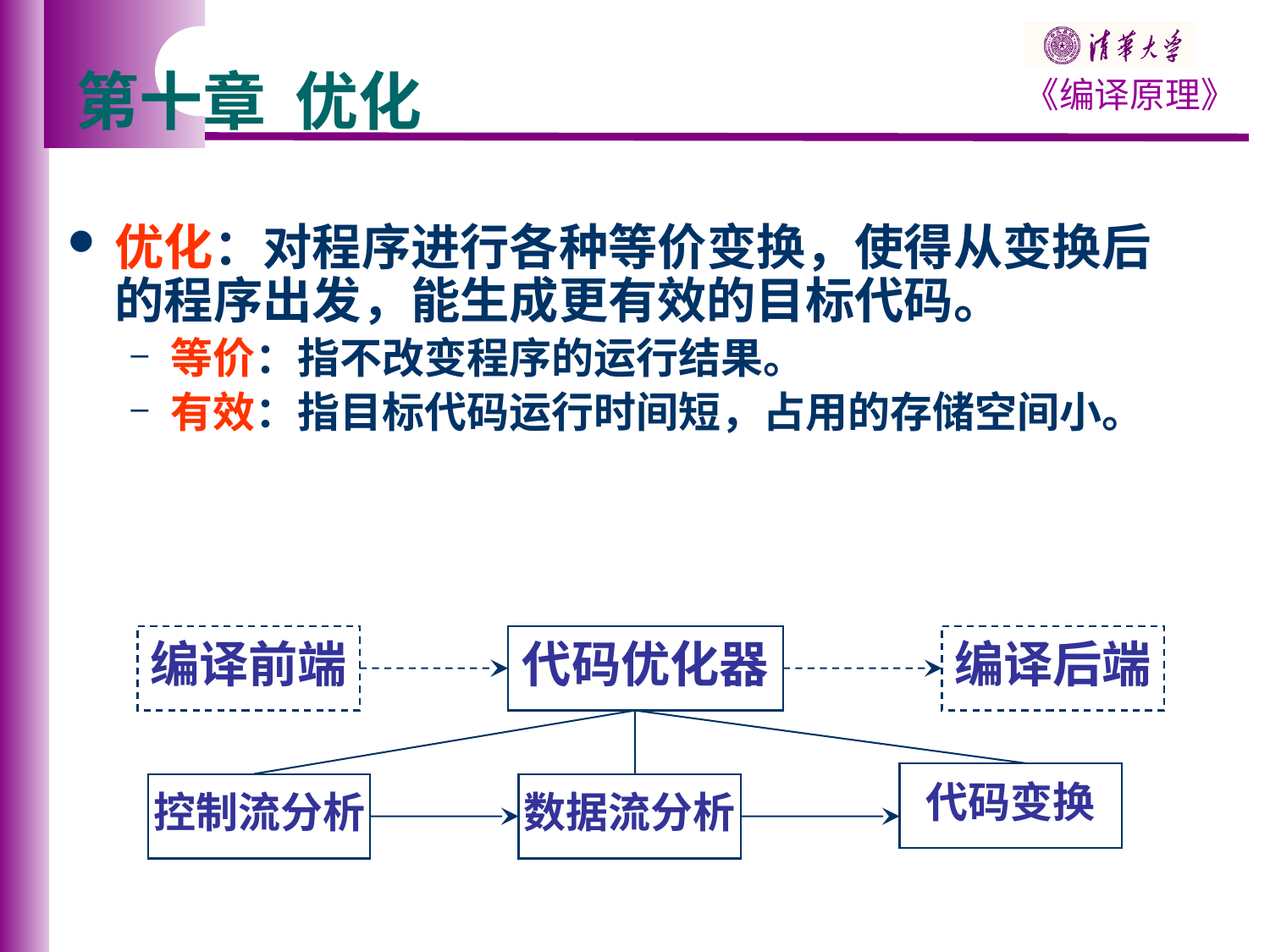

# 第十章  优化
优化：对程序进行各种等价变换，使得从变换后的程序出发，能生成更有效的目标代码。
等价：指不改变程序的运行结果。
有效：指目标代码运行时间短，占用的存储空间小。
编译前端
代码优化器
编译后端

代码变换
控制流分析
数据流分析